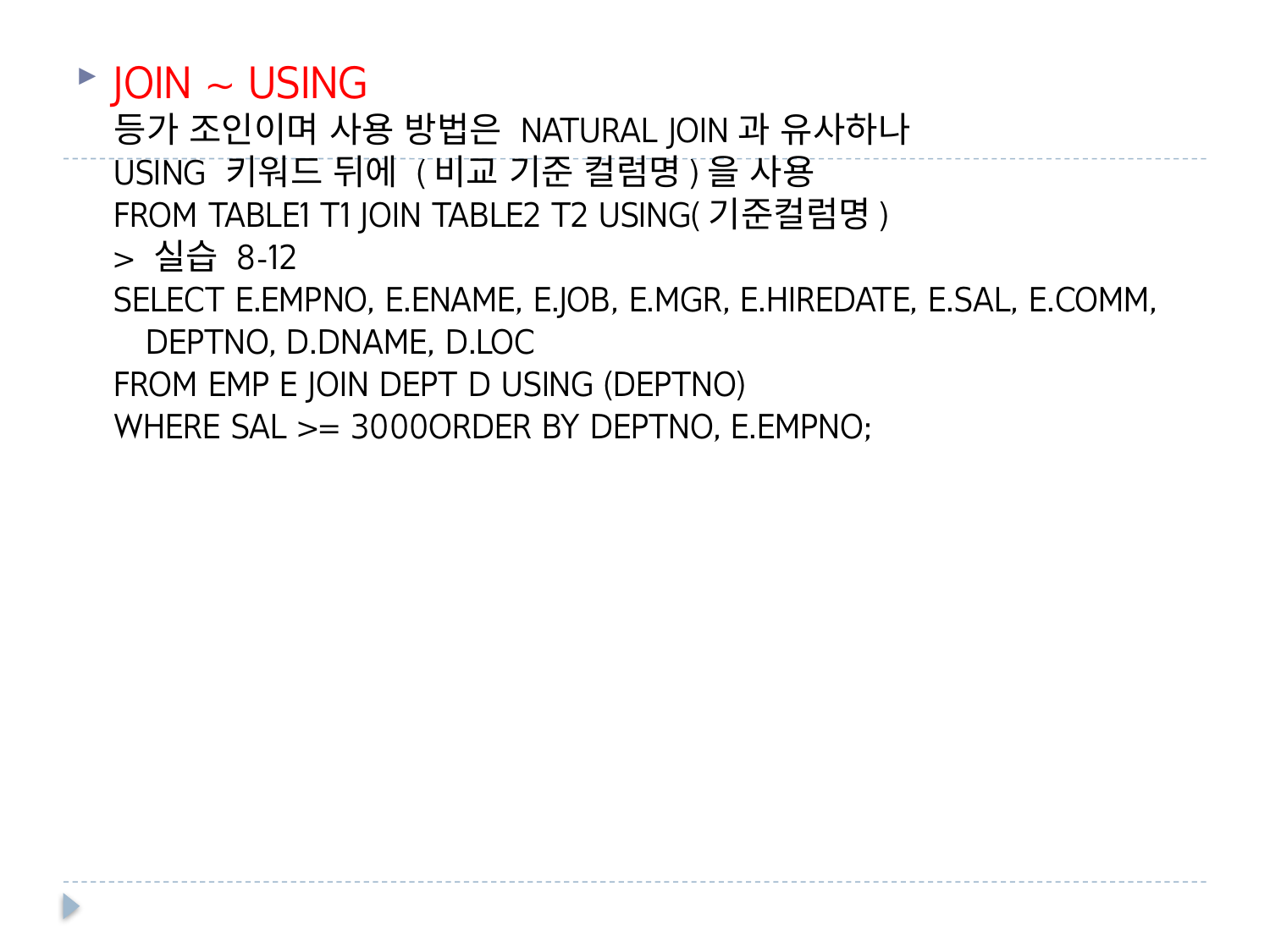

JOIN ~ USING
등가 조인이며 사용 방법은 NATURAL JOIN과 유사하나
USING 키워드 뒤에 (비교 기준 컬럼명)을 사용
FROM TABLE1 T1 JOIN TABLE2 T2 USING(기준컬럼명)
> 실습 8-12
SELECT E.EMPNO, E.ENAME, E.JOB, E.MGR, E.HIREDATE, E.SAL, E.COMM,       DEPTNO, D.DNAME, D.LOC
FROM EMP E JOIN DEPT D USING (DEPTNO)
WHERE SAL >= 3000ORDER BY DEPTNO, E.EMPNO;